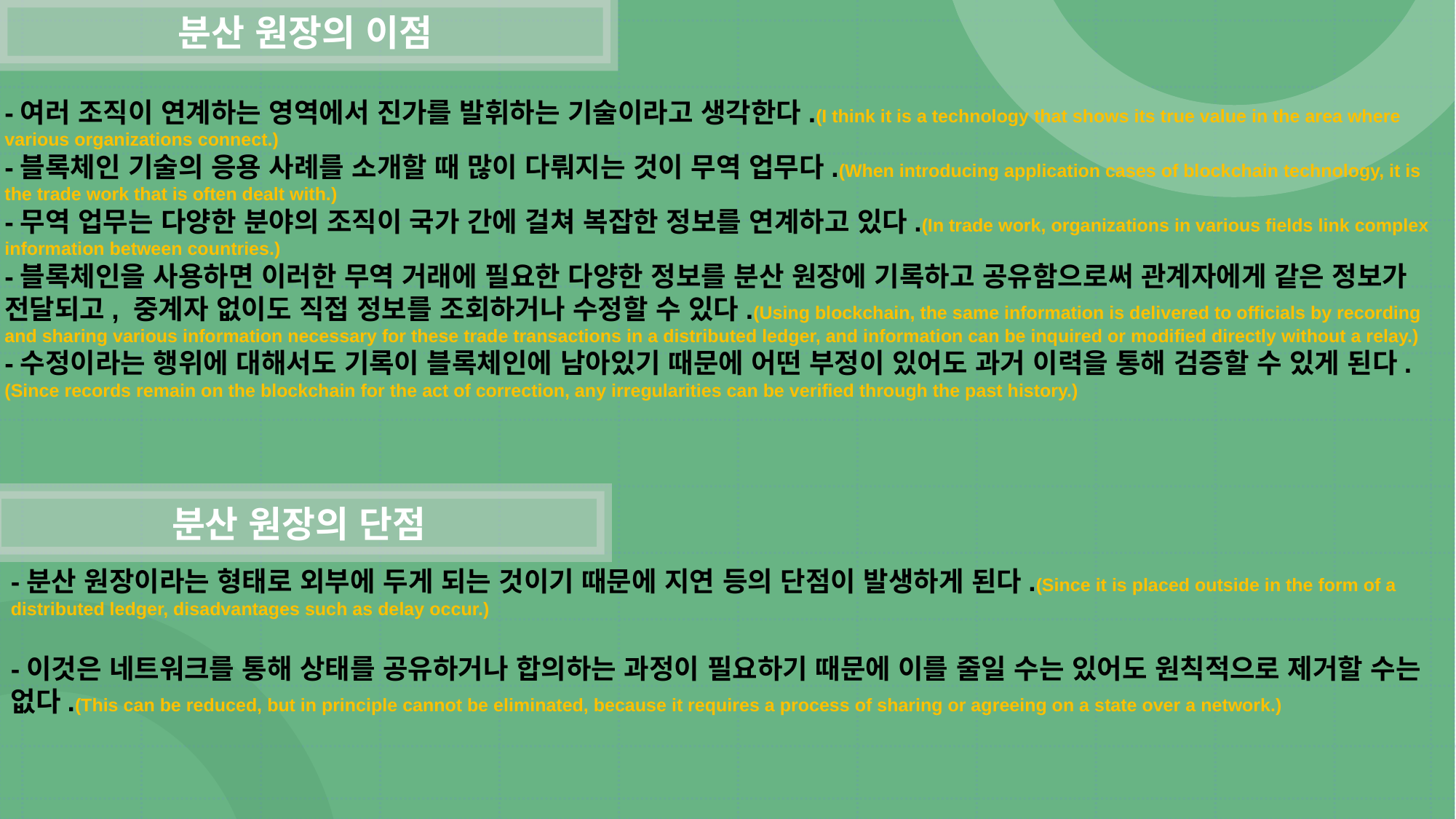

분산 원장의 이점
-여러 조직이 연계하는 영역에서 진가를 발휘하는 기술이라고 생각한다.(I think it is a technology that shows its true value in the area where various organizations connect.)
-블록체인 기술의 응용 사례를 소개할 때 많이 다뤄지는 것이 무역 업무다.(When introducing application cases of blockchain technology, it is the trade work that is often dealt with.)
-무역 업무는 다양한 분야의 조직이 국가 간에 걸쳐 복잡한 정보를 연계하고 있다.(In trade work, organizations in various fields link complex information between countries.)
-블록체인을 사용하면 이러한 무역 거래에 필요한 다양한 정보를 분산 원장에 기록하고 공유함으로써 관계자에게 같은 정보가 전달되고, 중계자 없이도 직접 정보를 조회하거나 수정할 수 있다.(Using blockchain, the same information is delivered to officials by recording and sharing various information necessary for these trade transactions in a distributed ledger, and information can be inquired or modified directly without a relay.)
-수정이라는 행위에 대해서도 기록이 블록체인에 남아있기 때문에 어떤 부정이 있어도 과거 이력을 통해 검증할 수 있게 된다.(Since records remain on the blockchain for the act of correction, any irregularities can be verified through the past history.)
분산 원장의 단점
-분산 원장이라는 형태로 외부에 두게 되는 것이기 때문에 지연 등의 단점이 발생하게 된다.(Since it is placed outside in the form of a distributed ledger, disadvantages such as delay occur.)

-이것은 네트워크를 통해 상태를 공유하거나 합의하는 과정이 필요하기 때문에 이를 줄일 수는 있어도 원칙적으로 제거할 수는 없다.(This can be reduced, but in principle cannot be eliminated, because it requires a process of sharing or agreeing on a state over a network.)